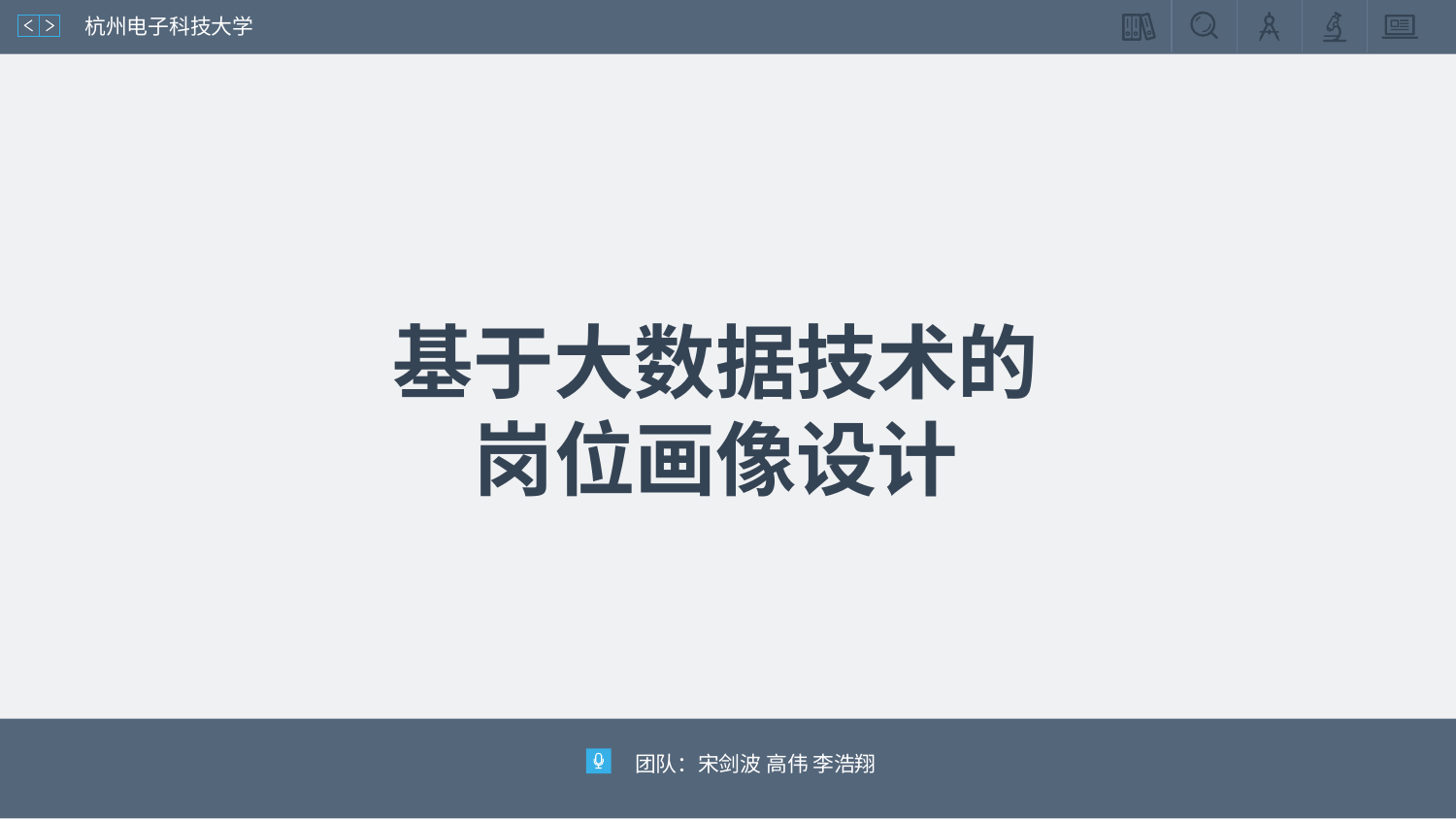

杭州电子科技大学

基于大数据技术的
岗位画像设计
团队：宋剑波 高伟 李浩翔